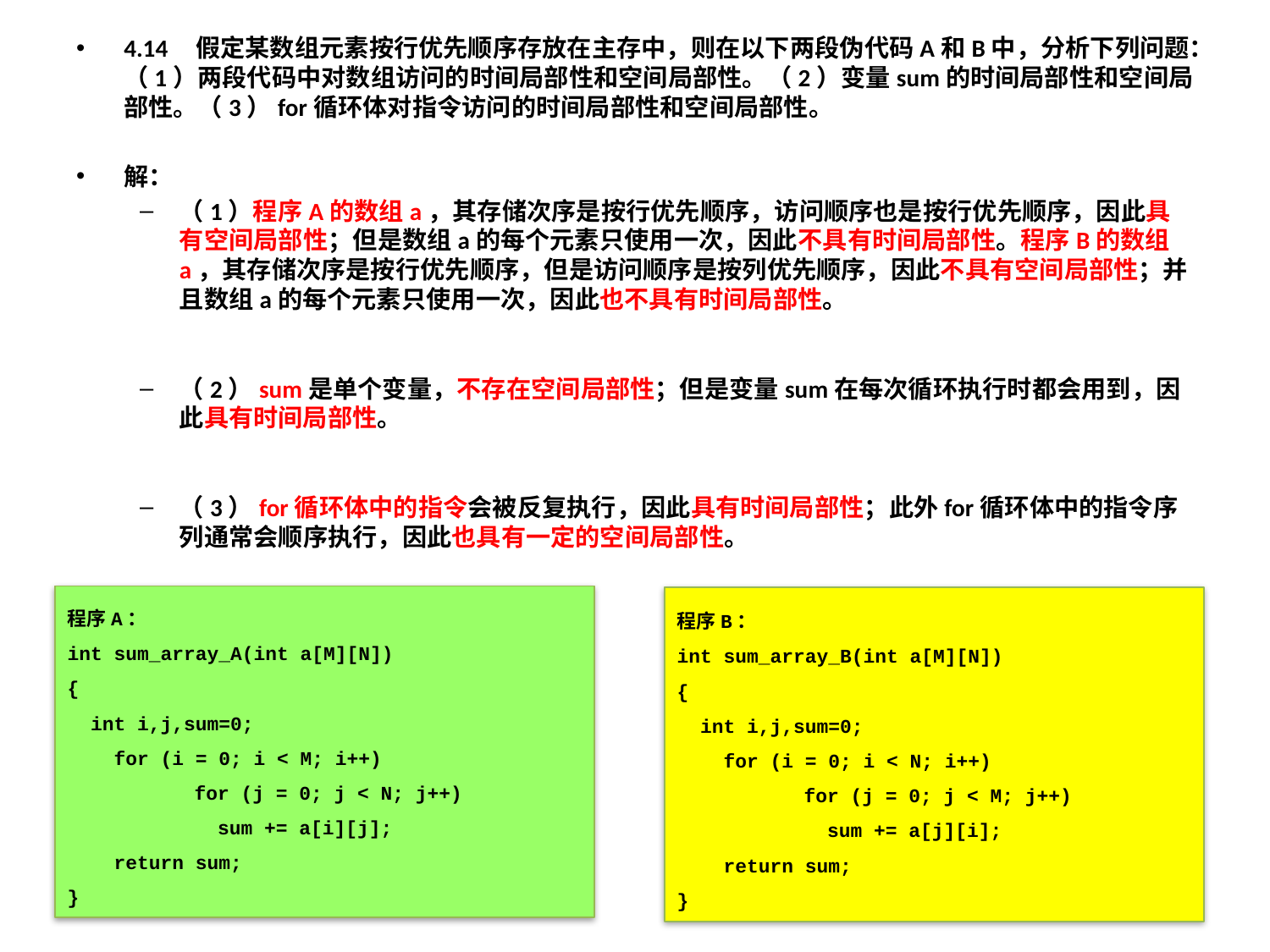

4.14    假定某数组元素按行优先顺序存放在主存中，则在以下两段伪代码A和B中，分析下列问题：（1）两段代码中对数组访问的时间局部性和空间局部性。（2）变量sum的时间局部性和空间局部性。（3）for循环体对指令访问的时间局部性和空间局部性。

解：
（1）程序A的数组a，其存储次序是按行优先顺序，访问顺序也是按行优先顺序，因此具有空间局部性；但是数组a的每个元素只使用一次，因此不具有时间局部性。程序B的数组a，其存储次序是按行优先顺序，但是访问顺序是按列优先顺序，因此不具有空间局部性；并且数组a的每个元素只使用一次，因此也不具有时间局部性。

（2）sum是单个变量，不存在空间局部性；但是变量sum在每次循环执行时都会用到，因此具有时间局部性。

（3）for循环体中的指令会被反复执行，因此具有时间局部性；此外for循环体中的指令序列通常会顺序执行，因此也具有一定的空间局部性。
程序A：
int sum_array_A(int a[M][N])
{
  int i,j,sum=0;
    for (i = 0; i < M; i++)
 	for (j = 0; j < N; j++)
   	  sum += a[i][j];
    return sum;
}
程序B：
int sum_array_B(int a[M][N])
{
  int i,j,sum=0;
    for (i = 0; i < N; i++)
 	for (j = 0; j < M; j++)
   	  sum += a[j][i];
    return sum;
}